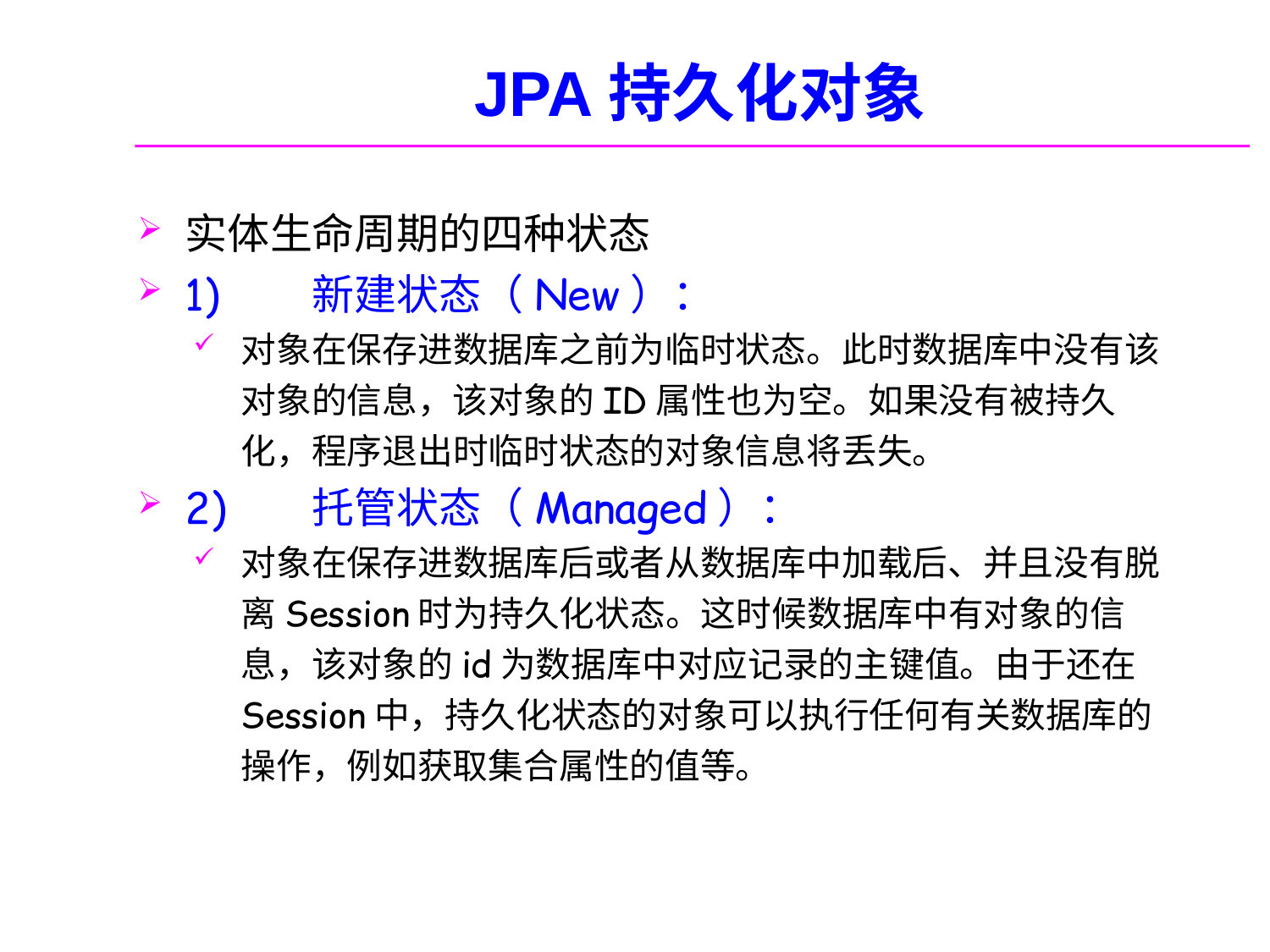

# JPA持久化对象
实体生命周期的四种状态
1)	新建状态（New）：
对象在保存进数据库之前为临时状态。此时数据库中没有该对象的信息，该对象的ID属性也为空。如果没有被持久化，程序退出时临时状态的对象信息将丢失。
2)	托管状态（Managed）：
对象在保存进数据库后或者从数据库中加载后、并且没有脱离Session时为持久化状态。这时候数据库中有对象的信息，该对象的id为数据库中对应记录的主键值。由于还在 Session中，持久化状态的对象可以执行任何有关数据库的操作，例如获取集合属性的值等。
63